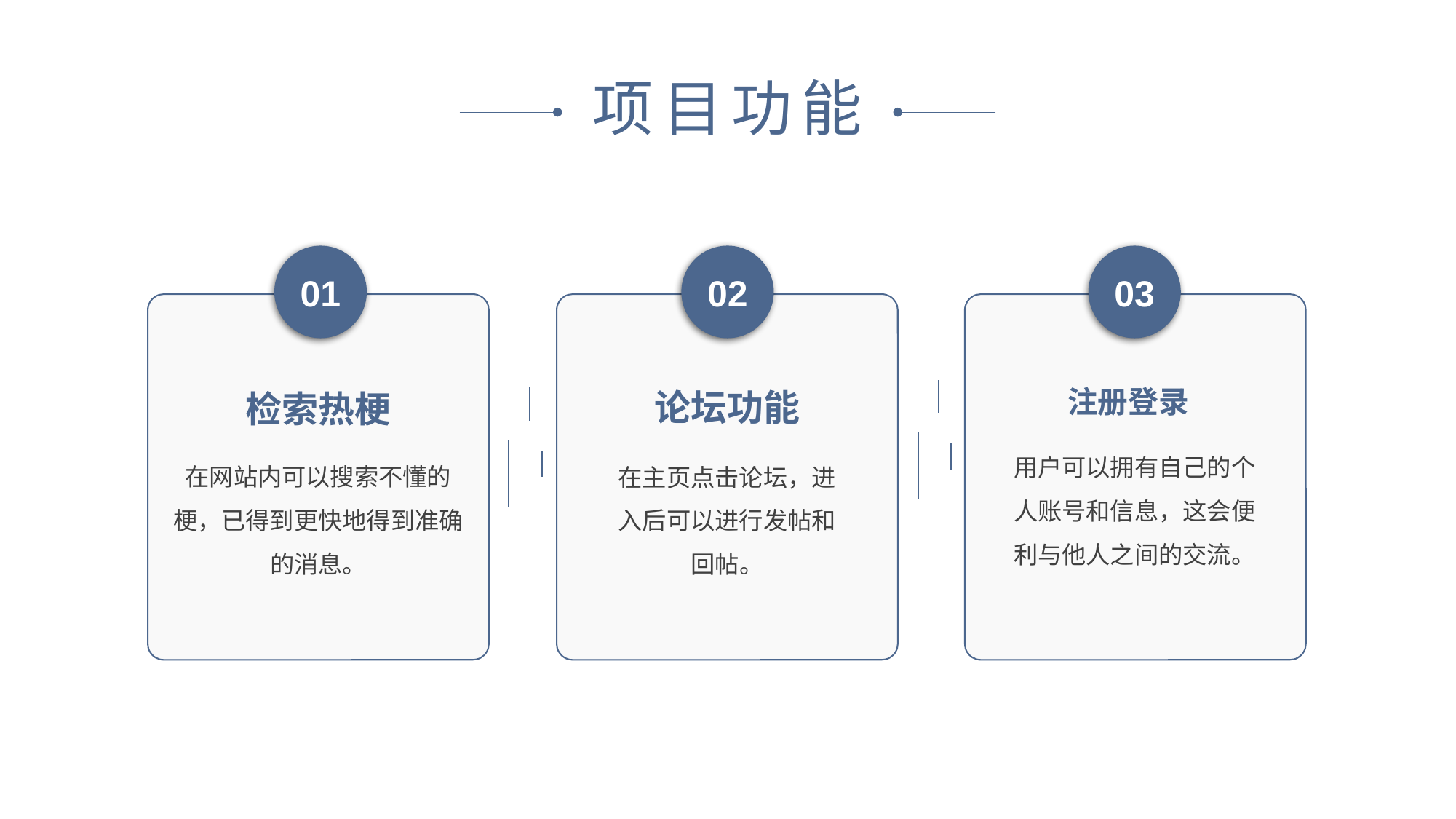

项目功能
01
02
03

论坛功能
检索热梗
注册登录
用户可以拥有自己的个人账号和信息，这会便利与他人之间的交流。
在网站内可以搜索不懂的梗，已得到更快地得到准确的消息。
在主页点击论坛，进入后可以进行发帖和回帖。